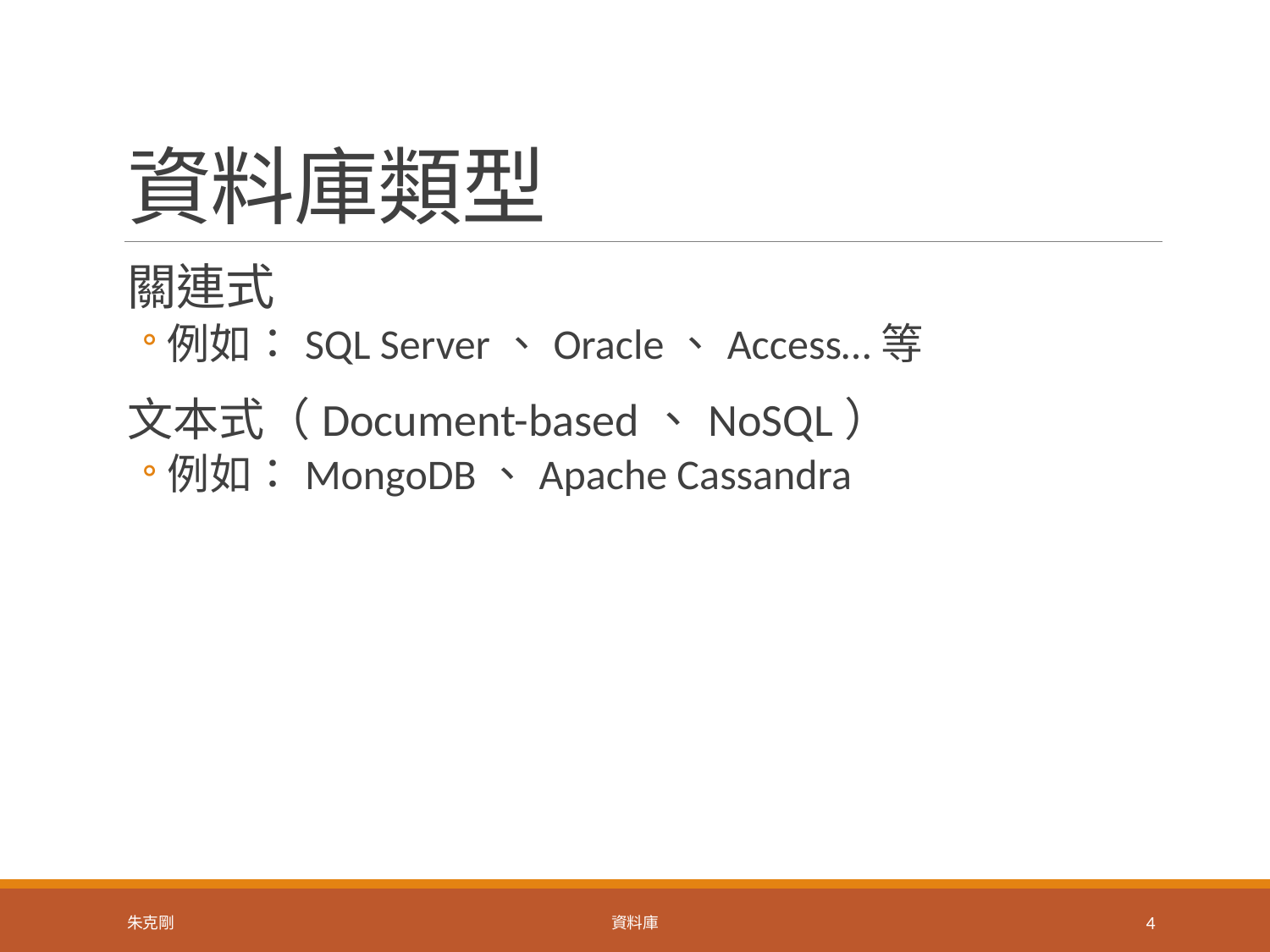

# 資料庫類型
關連式
例如：SQL Server、Oracle、Access…等
文本式（Document-based、NoSQL）
例如：MongoDB、Apache Cassandra
朱克剛
資料庫
4